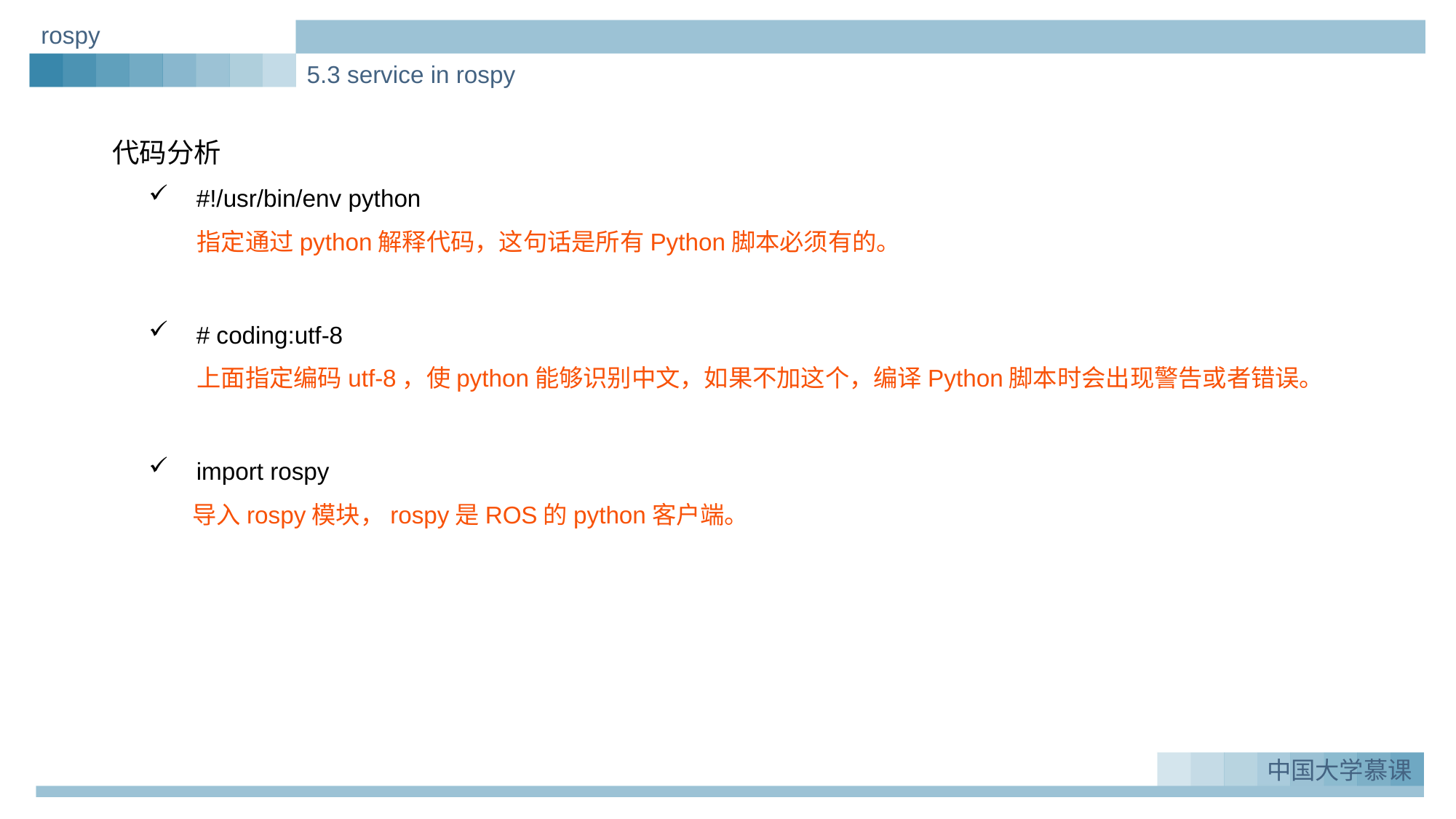

rospy
5.3 service in rospy
代码分析

 #!/usr/bin/env python
  指定通过python解释代码，这句话是所有Python脚本必须有的。

 # coding:utf-8
  上面指定编码utf-8，使python能够识别中文，如果不加这个，编译Python脚本时会出现警告或者错误。

 import rospy
       导入rospy模块，rospy是ROS的python客户端。
实例一：Greeting_demo
1.
中国大学慕课